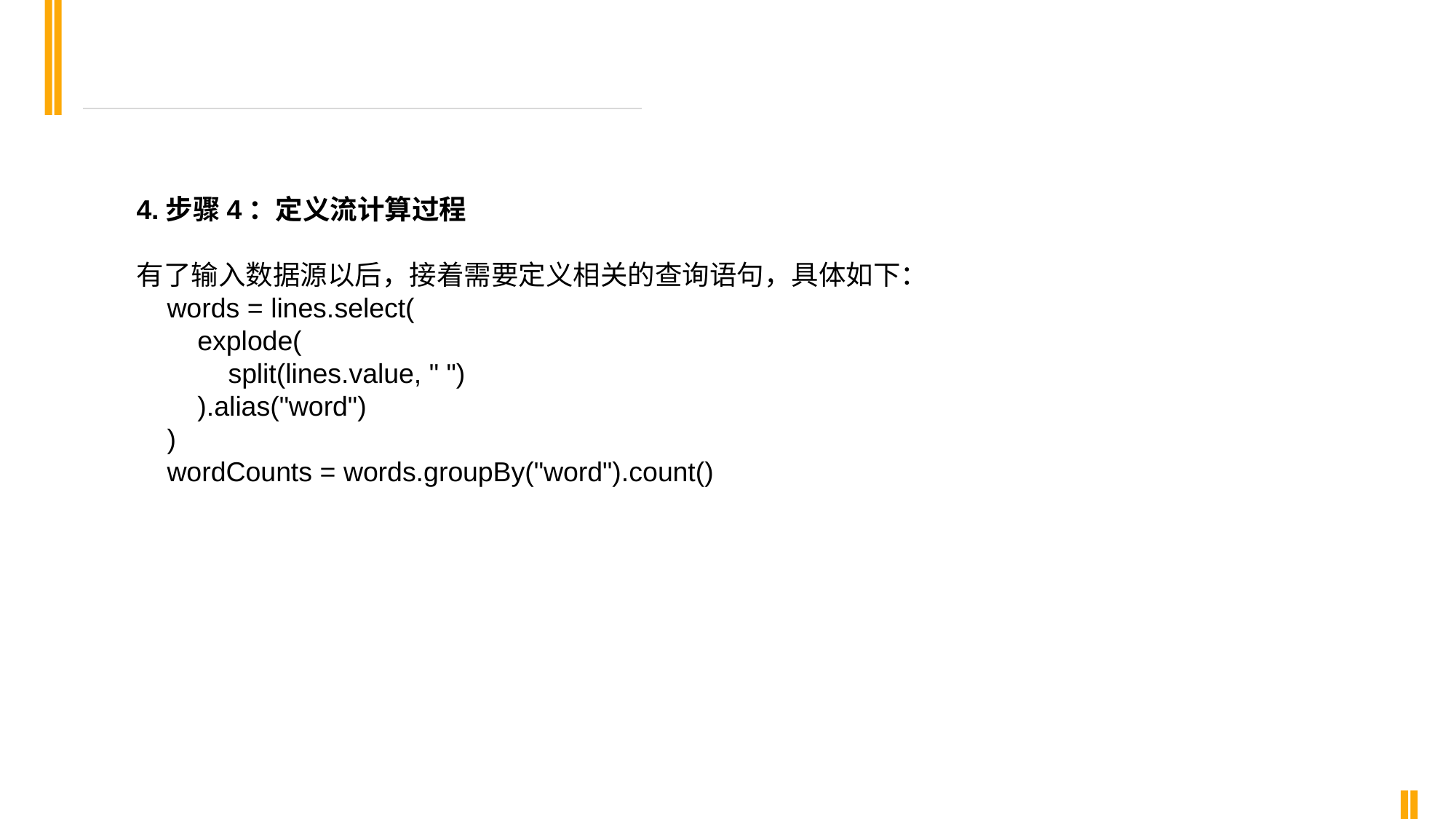

4.步骤4：定义流计算过程

有了输入数据源以后，接着需要定义相关的查询语句，具体如下：
    words = lines.select(
        explode(
            split(lines.value, " ")
        ).alias("word")
    )
    wordCounts = words.groupBy("word").count()